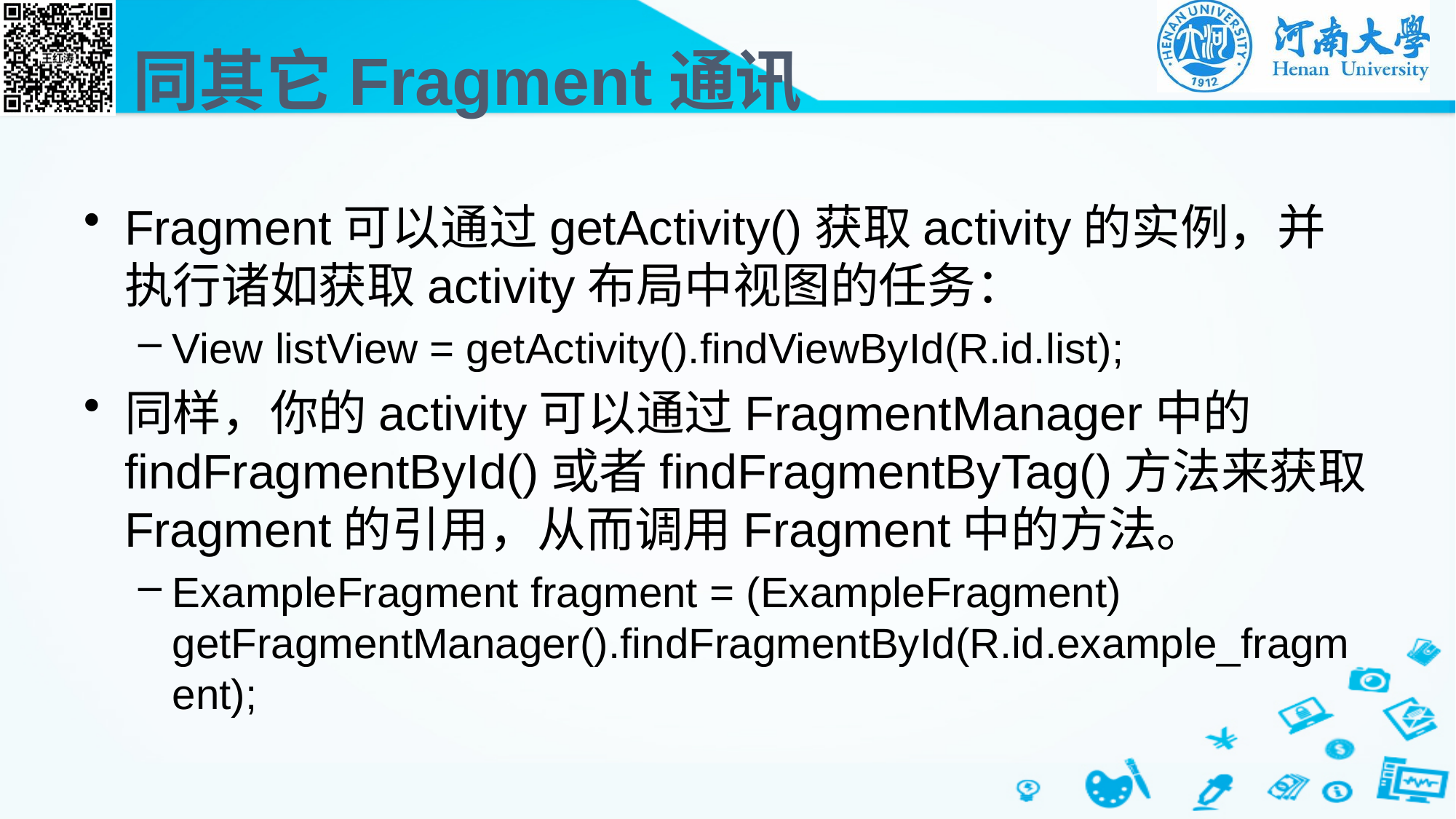

# 同其它Fragment通讯
Fragment可以通过getActivity()获取activity的实例，并执行诸如获取activity布局中视图的任务：
View listView = getActivity().findViewById(R.id.list);
同样，你的activity可以通过FragmentManager中的findFragmentById()或者findFragmentByTag()方法来获取Fragment的引用，从而调用Fragment中的方法。
ExampleFragment fragment = (ExampleFragment) getFragmentManager().findFragmentById(R.id.example_fragment);